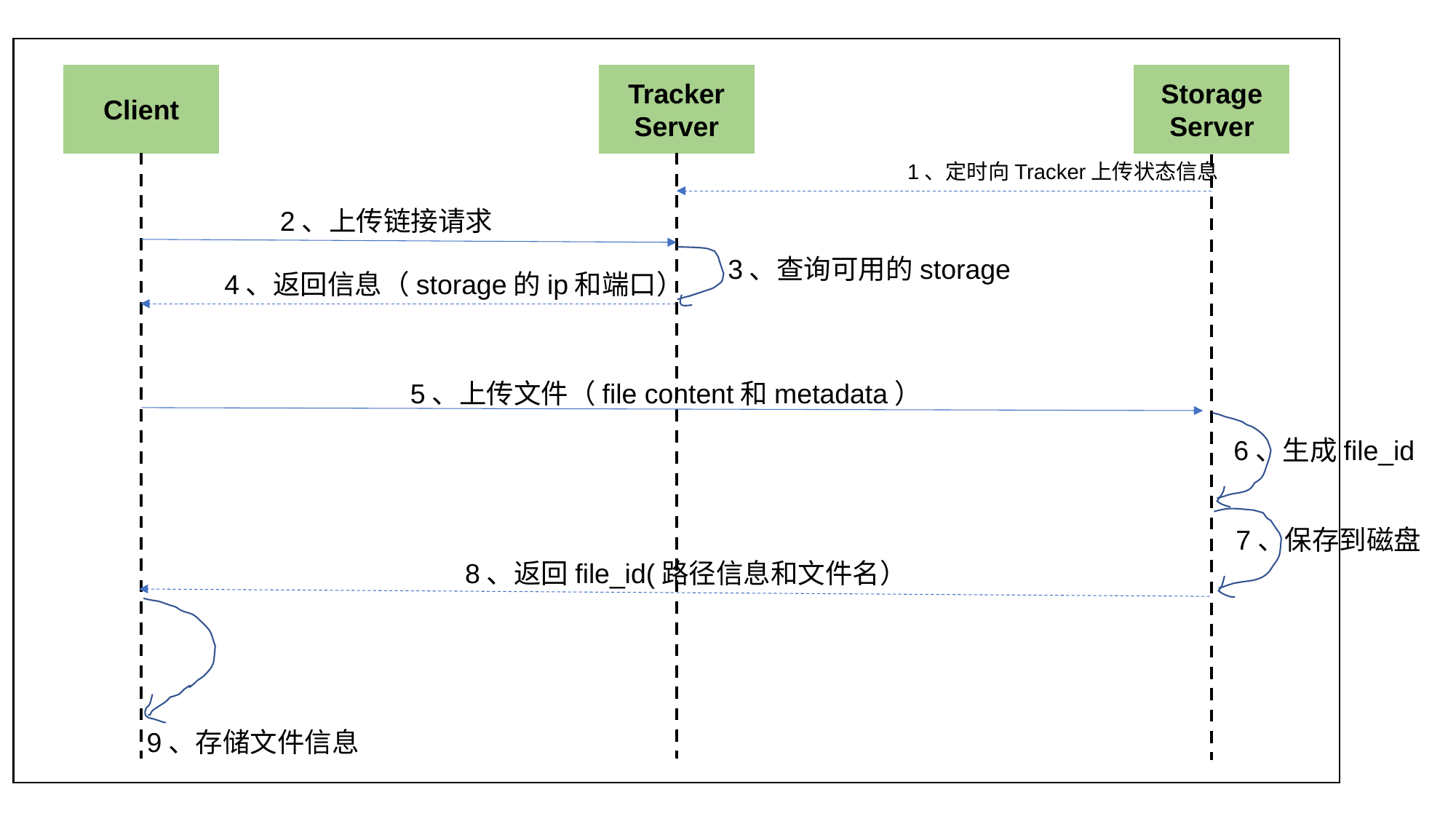

Client
Tracker Server
Storage
Server
1、定时向Tracker上传状态信息
2、上传链接请求

3、查询可用的storage
4、返回信息（storage的ip和端口）

5、上传文件（file content和metadata）

6、生成file_id

7、保存到磁盘
8、返回file_id(路径信息和文件名）

9、存储文件信息